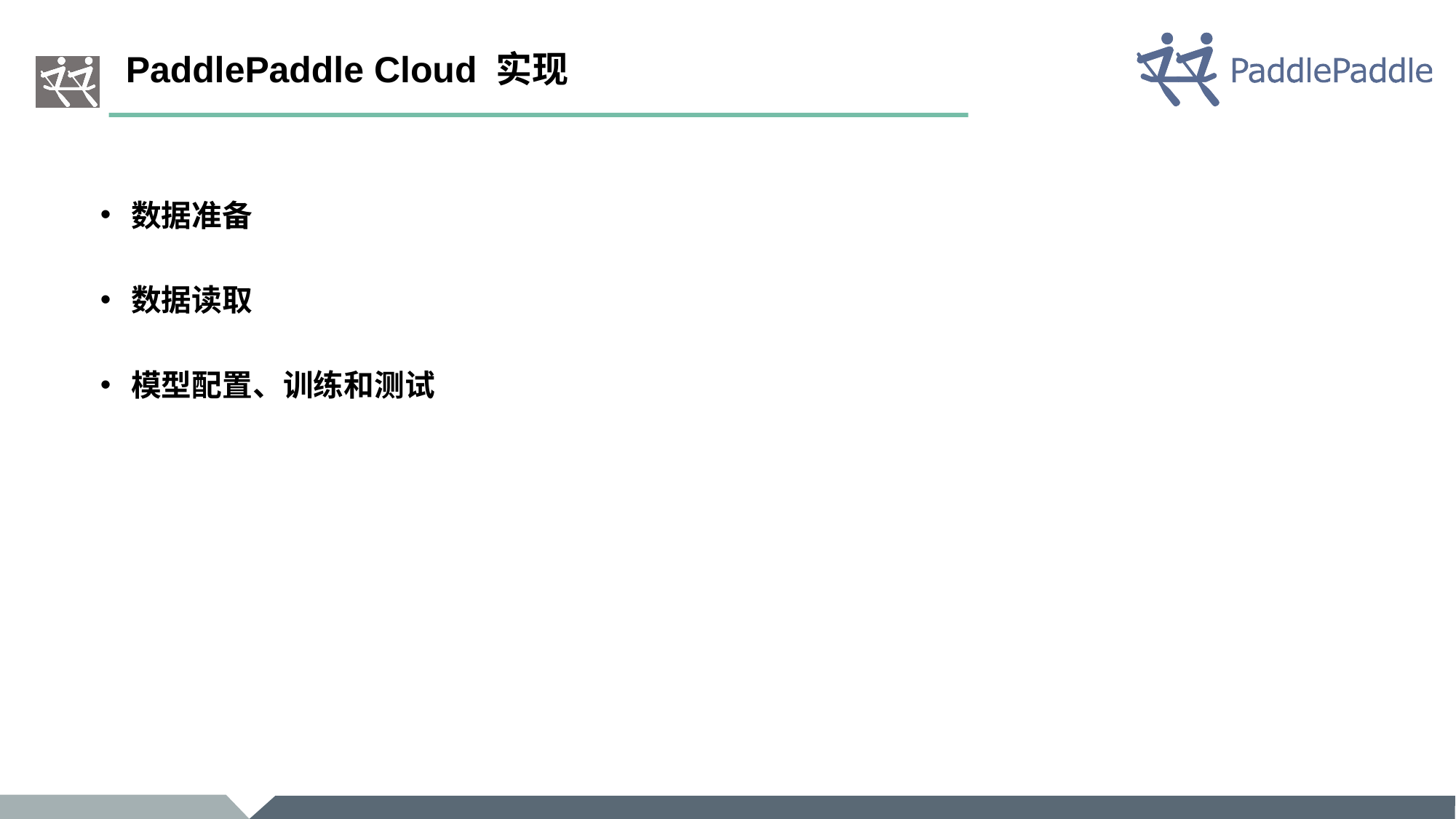

# PaddlePaddle Cloud 实现
数据准备

数据读取

模型配置、训练和测试